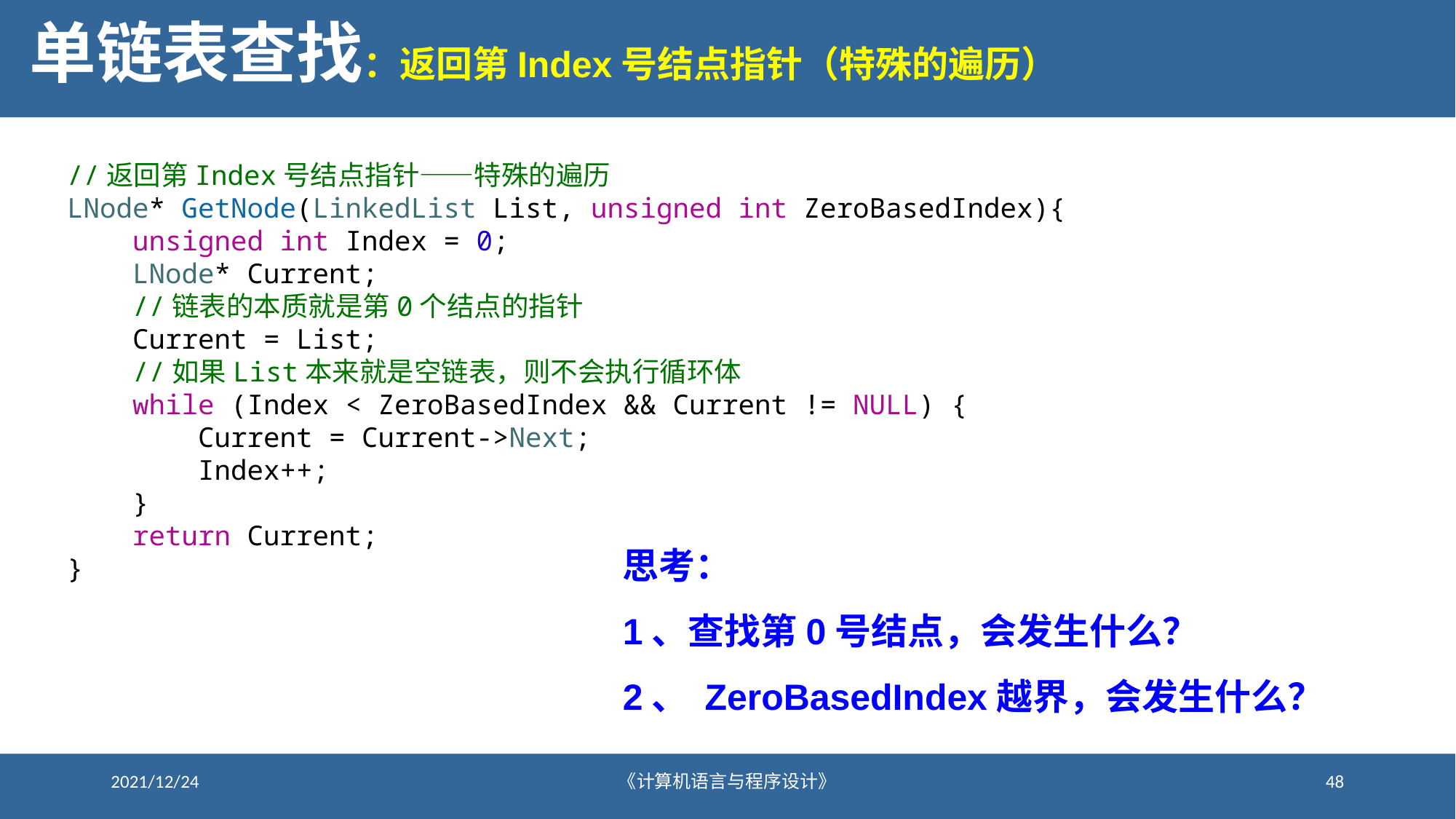

# 单链表查找：返回第Index号结点指针（特殊的遍历）
//返回第Index号结点指针——特殊的遍历
LNode* GetNode(LinkedList List, unsigned int ZeroBasedIndex){
    unsigned int Index = 0;
    LNode* Current;
    //链表的本质就是第0个结点的指针
    Current = List;
    //如果List本来就是空链表，则不会执行循环体
    while (Index < ZeroBasedIndex && Current != NULL) {
        Current = Current->Next;
        Index++;
    }
    return Current;
}
思考：
1、查找第0号结点，会发生什么？
2、 ZeroBasedIndex越界，会发生什么？
2021/12/24
《计算机语言与程序设计》
48